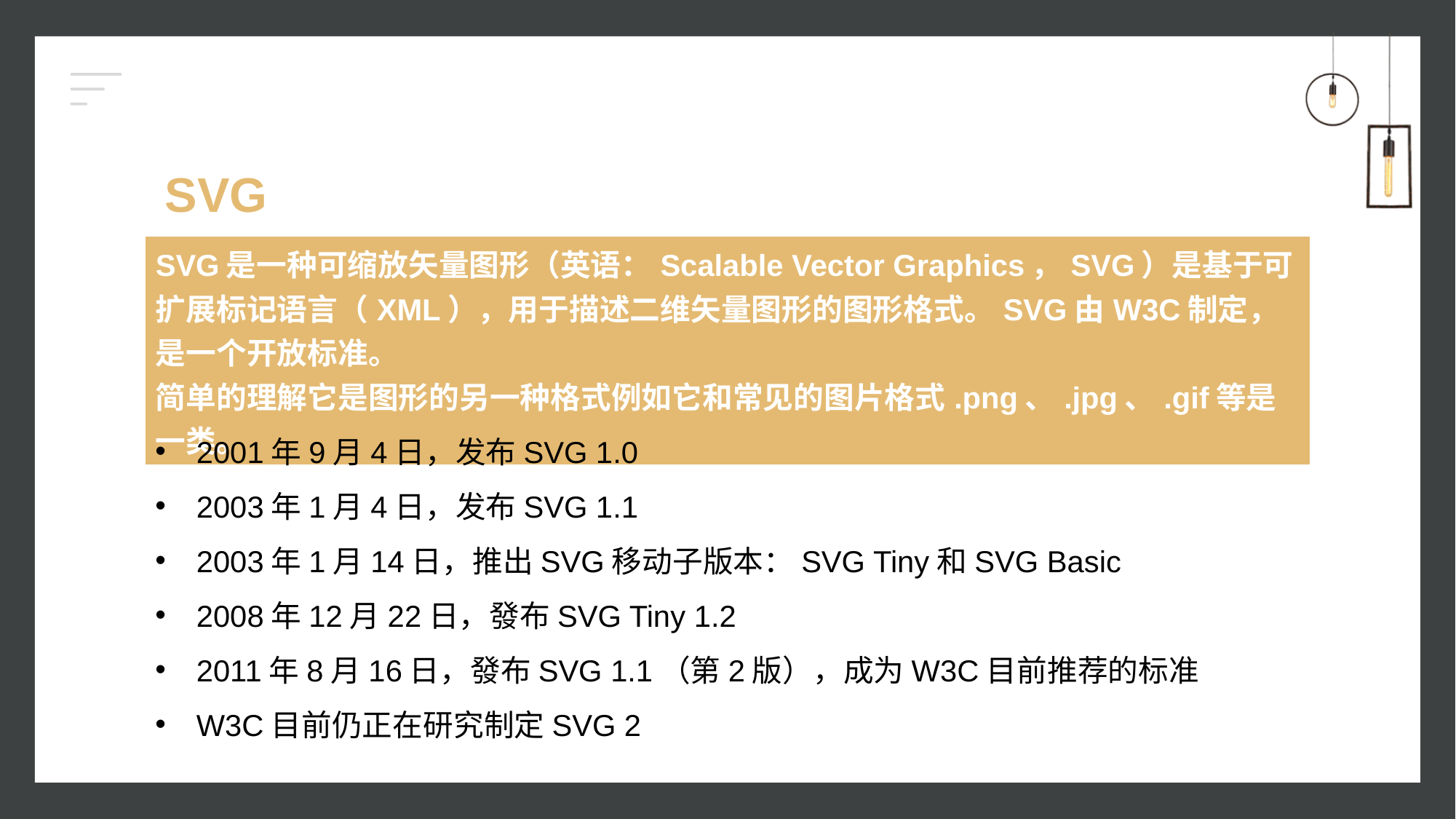

# SVG
| SVG是一种可缩放矢量图形（英语：Scalable Vector Graphics，SVG）是基于可扩展标记语言（XML），用于描述二维矢量图形的图形格式。SVG由W3C制定，是一个开放标准。 简单的理解它是图形的另一种格式例如它和常见的图片格式.png、.jpg、.gif等是一类。 |
| --- |
2001年9月4日，发布SVG 1.0
2003年1月4日，发布SVG 1.1
2003年1月14日，推出SVG移动子版本：SVG Tiny和SVG Basic
2008年12月22日，發布SVG Tiny 1.2
2011年8月16日，發布SVG 1.1（第2版），成为W3C目前推荐的标准
W3C目前仍正在研究制定SVG 2